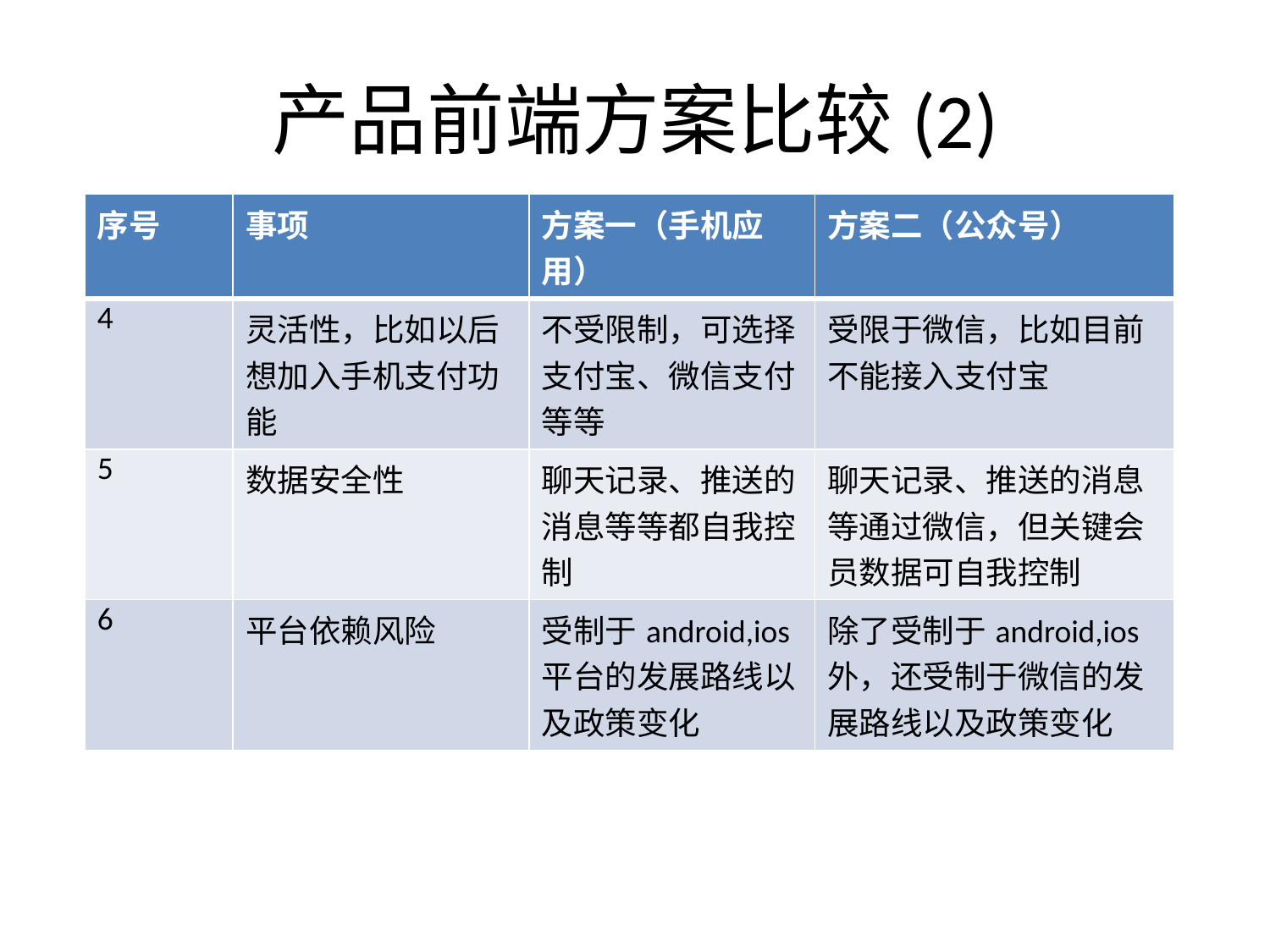

# 产品前端方案比较(2)
| 序号 | 事项 | 方案一（手机应用） | 方案二（公众号） |
| --- | --- | --- | --- |
| 4 | 灵活性，比如以后想加入手机支付功能 | 不受限制，可选择支付宝、微信支付等等 | 受限于微信，比如目前不能接入支付宝 |
| 5 | 数据安全性 | 聊天记录、推送的消息等等都自我控制 | 聊天记录、推送的消息等通过微信，但关键会员数据可自我控制 |
| 6 | 平台依赖风险 | 受制于android,ios平台的发展路线以及政策变化 | 除了受制于android,ios外，还受制于微信的发展路线以及政策变化 |